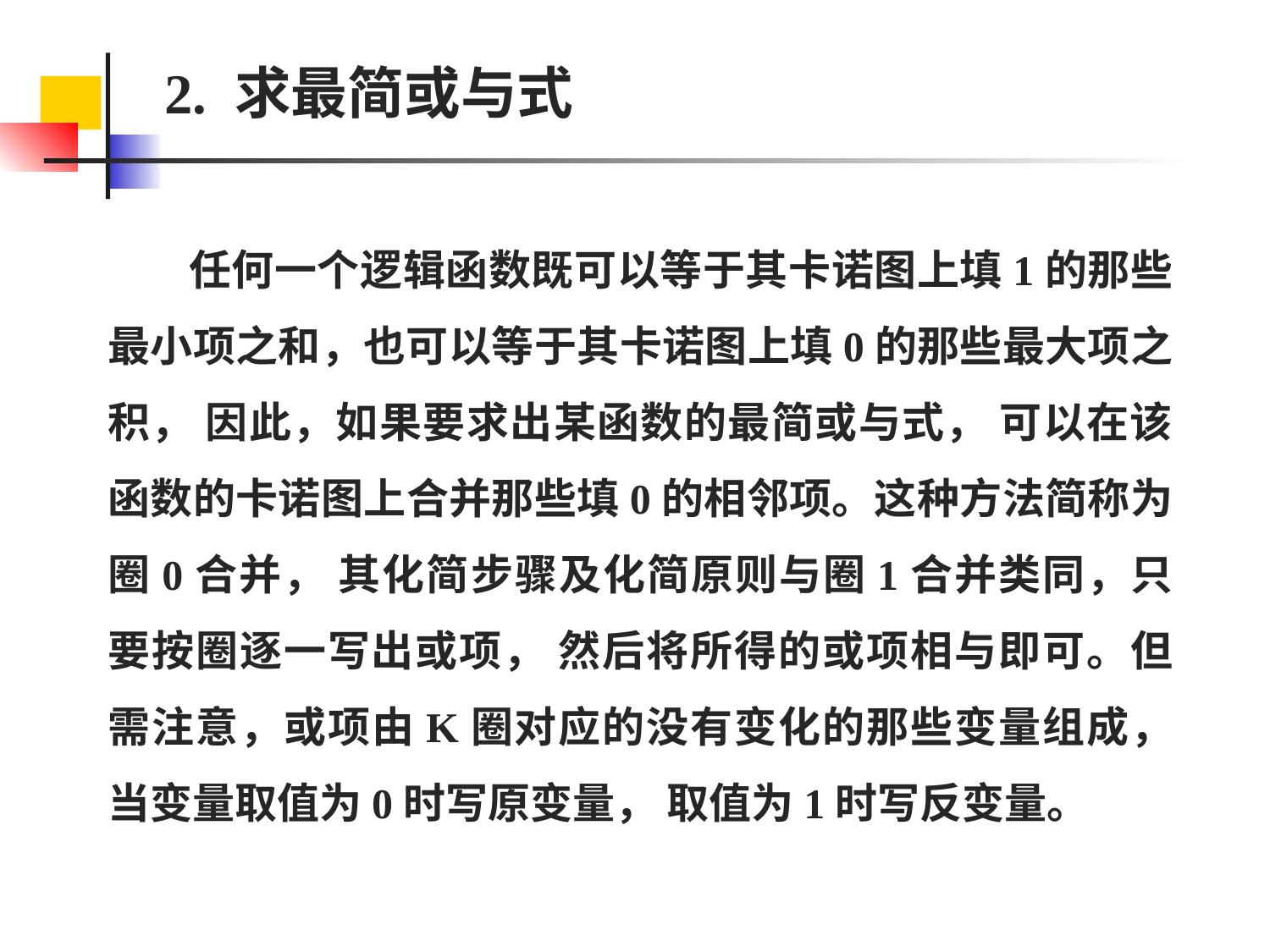

2. 求最简或与式

       任何一个逻辑函数既可以等于其卡诺图上填1的那些最小项之和，也可以等于其卡诺图上填0的那些最大项之积， 因此，如果要求出某函数的最简或与式， 可以在该函数的卡诺图上合并那些填0的相邻项。这种方法简称为圈0合并， 其化简步骤及化简原则与圈1合并类同，只要按圈逐一写出或项， 然后将所得的或项相与即可。但需注意，或项由K圈对应的没有变化的那些变量组成，当变量取值为0时写原变量， 取值为1时写反变量。